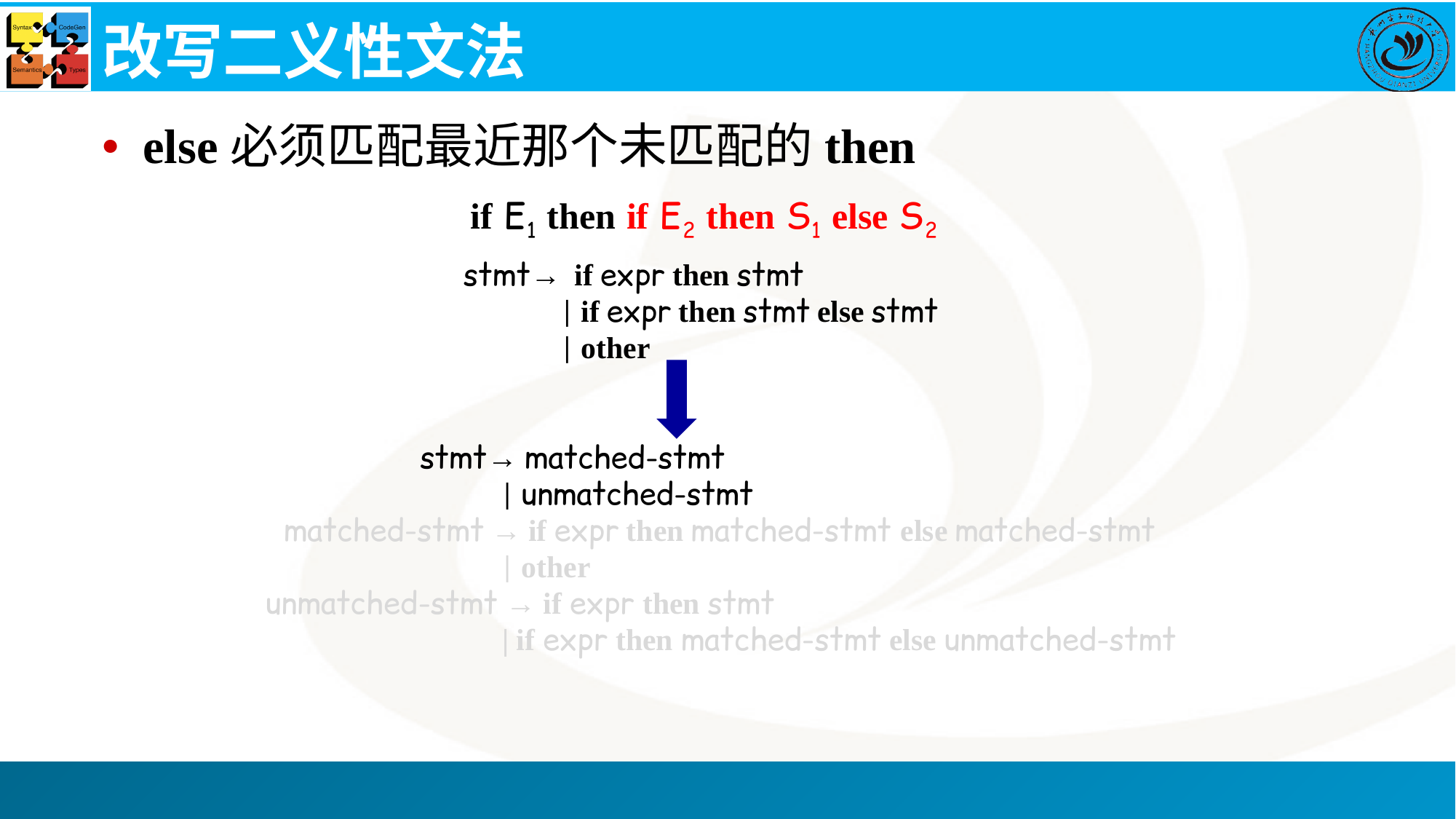

# 改写二义性文法
else必须匹配最近那个未匹配的then
if E1 then if E2 then S1 else S2
stmt→  if expr then stmt
              | if expr then stmt else stmt
              | other

                 stmt→ matched-stmt
                                  | unmatched-stmt
  matched-stmt → if expr then matched-stmt else matched-stmt
                                  | other
unmatched-stmt → if expr then stmt
                               | if expr then matched-stmt else unmatched-stmt
73